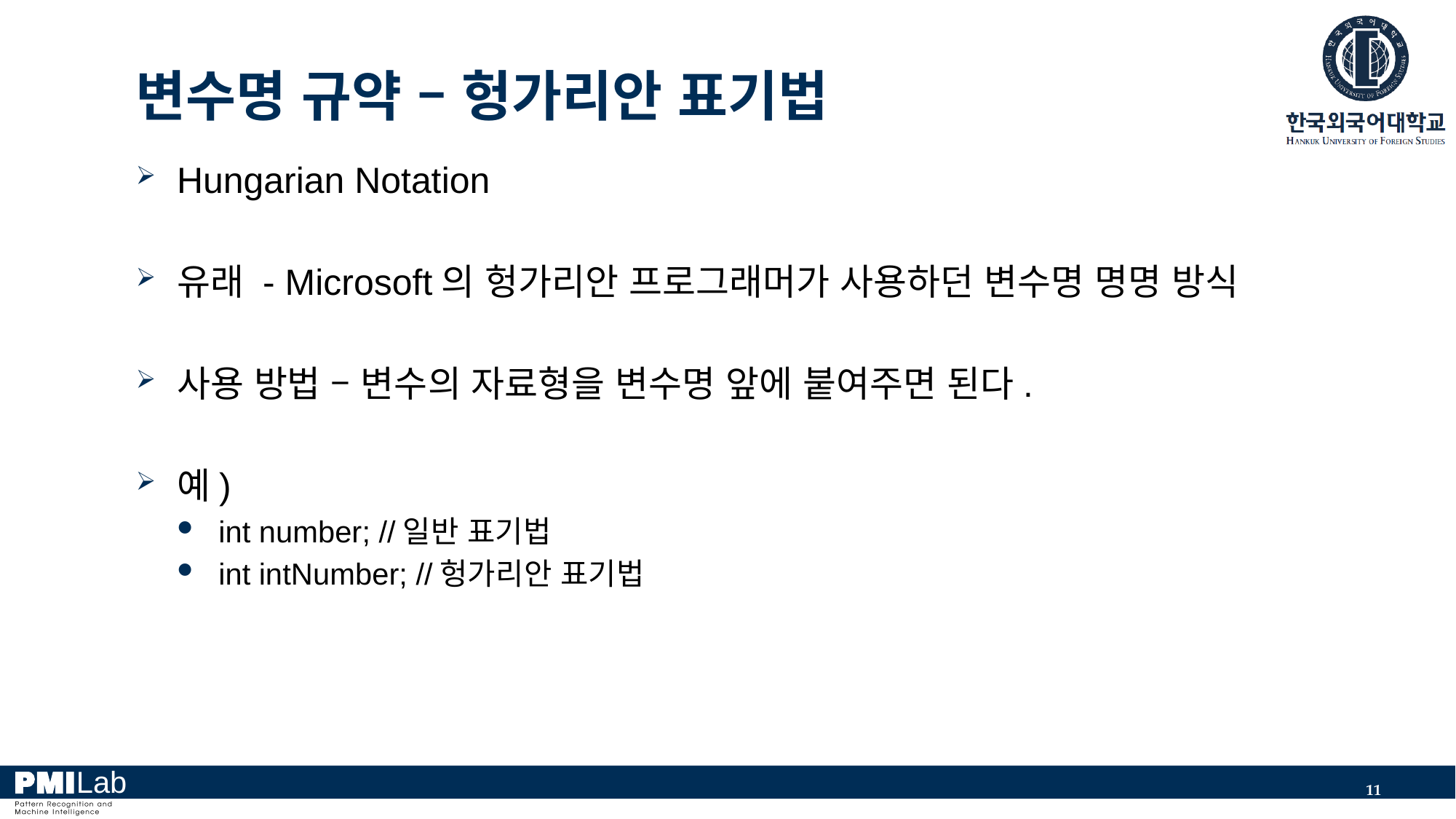

# 변수명 규약 – 헝가리안 표기법
Hungarian Notation

유래 - Microsoft의 헝가리안 프로그래머가 사용하던 변수명 명명 방식

사용 방법 – 변수의 자료형을 변수명 앞에 붙여주면 된다.

예)
int number; //일반 표기법
int intNumber; //헝가리안 표기법
11